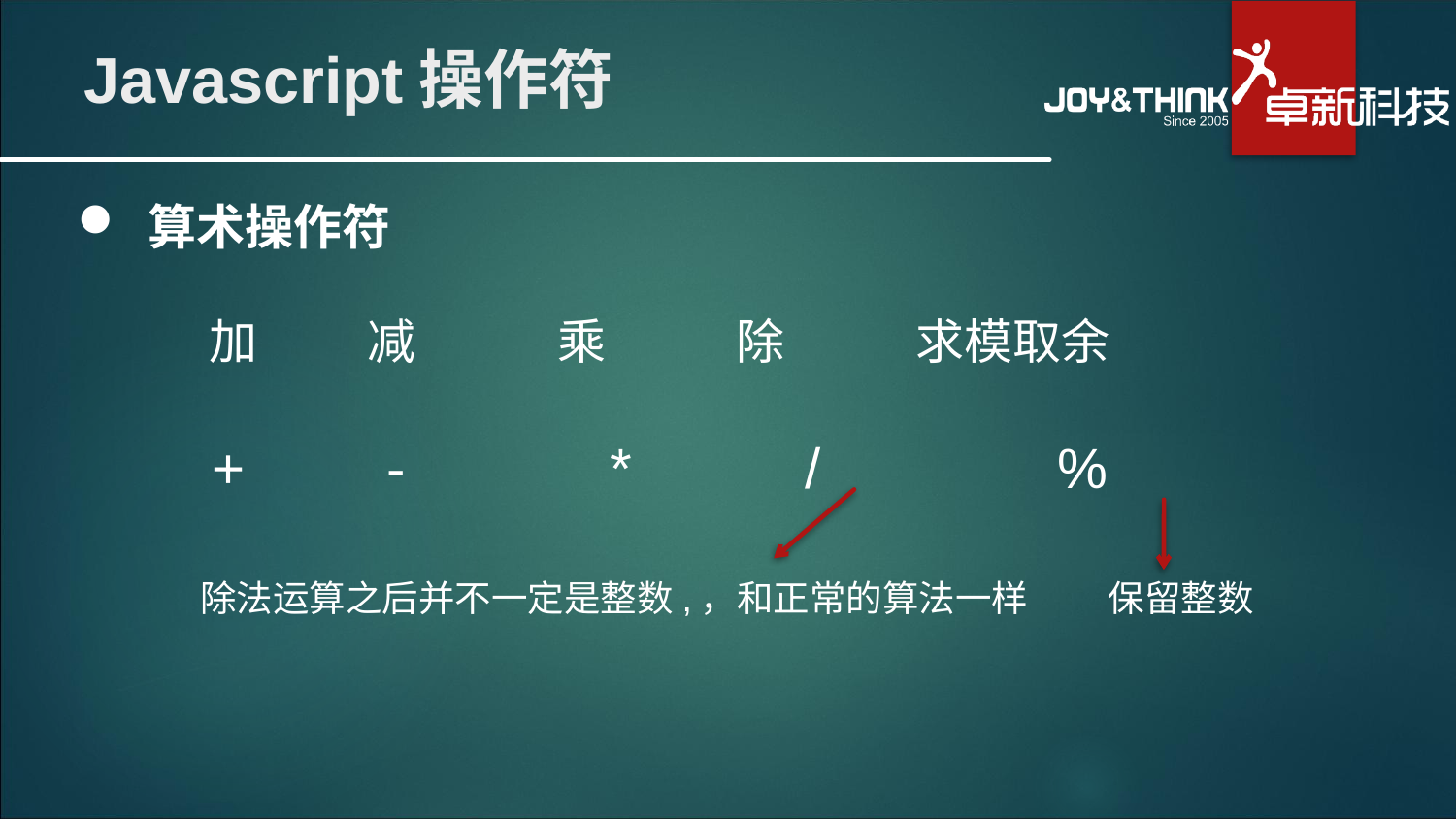

# Javascript操作符
 算术操作符
加          减             乘            除            求模取余
+         -             *           /               %
保留整数
除法运算之后并不一定是整数,，和正常的算法一样